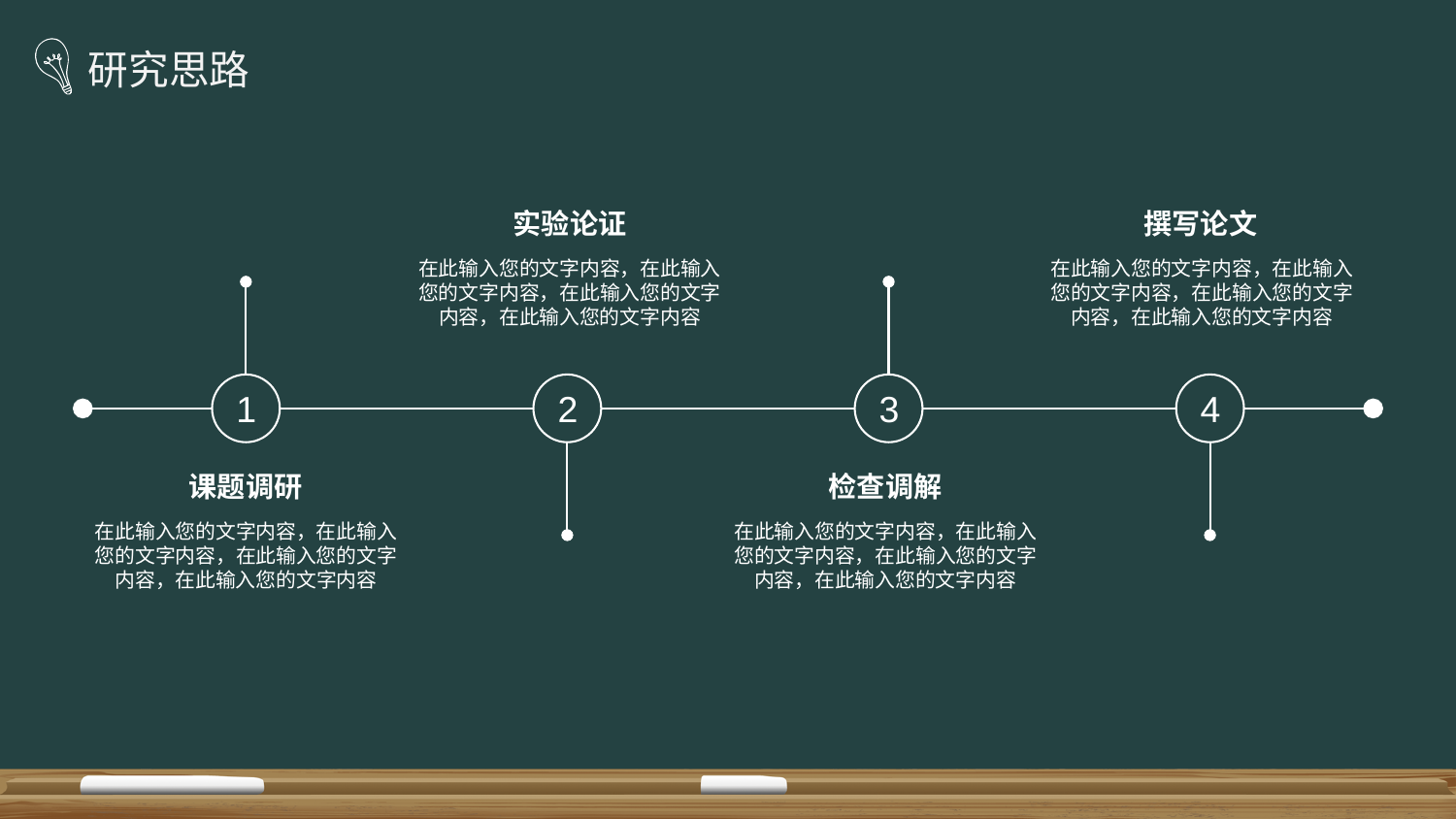

研究思路
实验论证
撰写论文
在此输入您的文字内容，在此输入您的文字内容，在此输入您的文字内容，在此输入您的文字内容
在此输入您的文字内容，在此输入您的文字内容，在此输入您的文字内容，在此输入您的文字内容
1
2
3
4
课题调研
检查调解
在此输入您的文字内容，在此输入您的文字内容，在此输入您的文字内容，在此输入您的文字内容
在此输入您的文字内容，在此输入您的文字内容，在此输入您的文字内容，在此输入您的文字内容